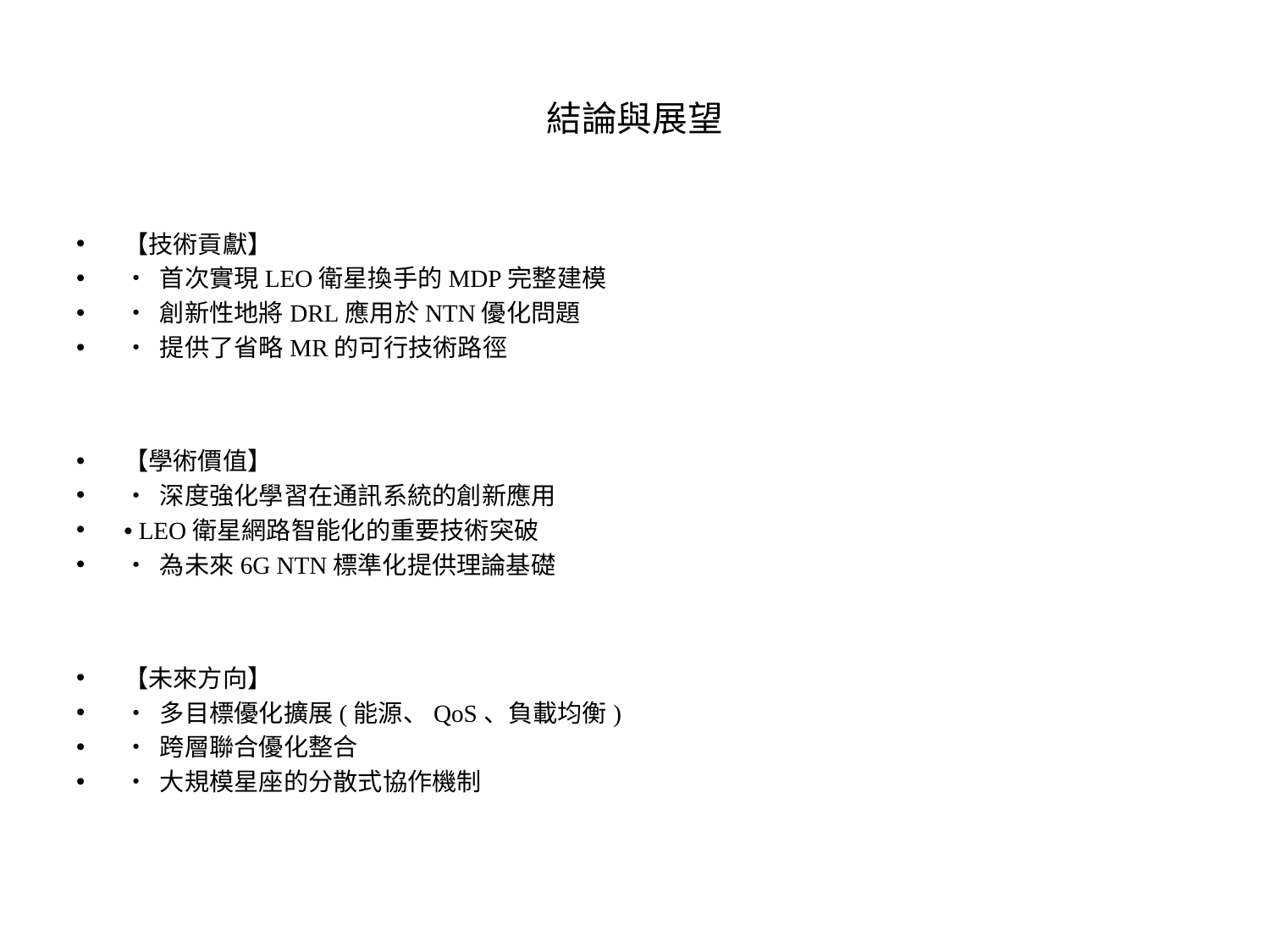

# 結論與展望
【技術貢獻】
• 首次實現LEO衛星換手的MDP完整建模
• 創新性地將DRL應用於NTN優化問題
• 提供了省略MR的可行技術路徑

【學術價值】
• 深度強化學習在通訊系統的創新應用
• LEO衛星網路智能化的重要技術突破
• 為未來6G NTN標準化提供理論基礎

【未來方向】
• 多目標優化擴展(能源、QoS、負載均衡)
• 跨層聯合優化整合
• 大規模星座的分散式協作機制